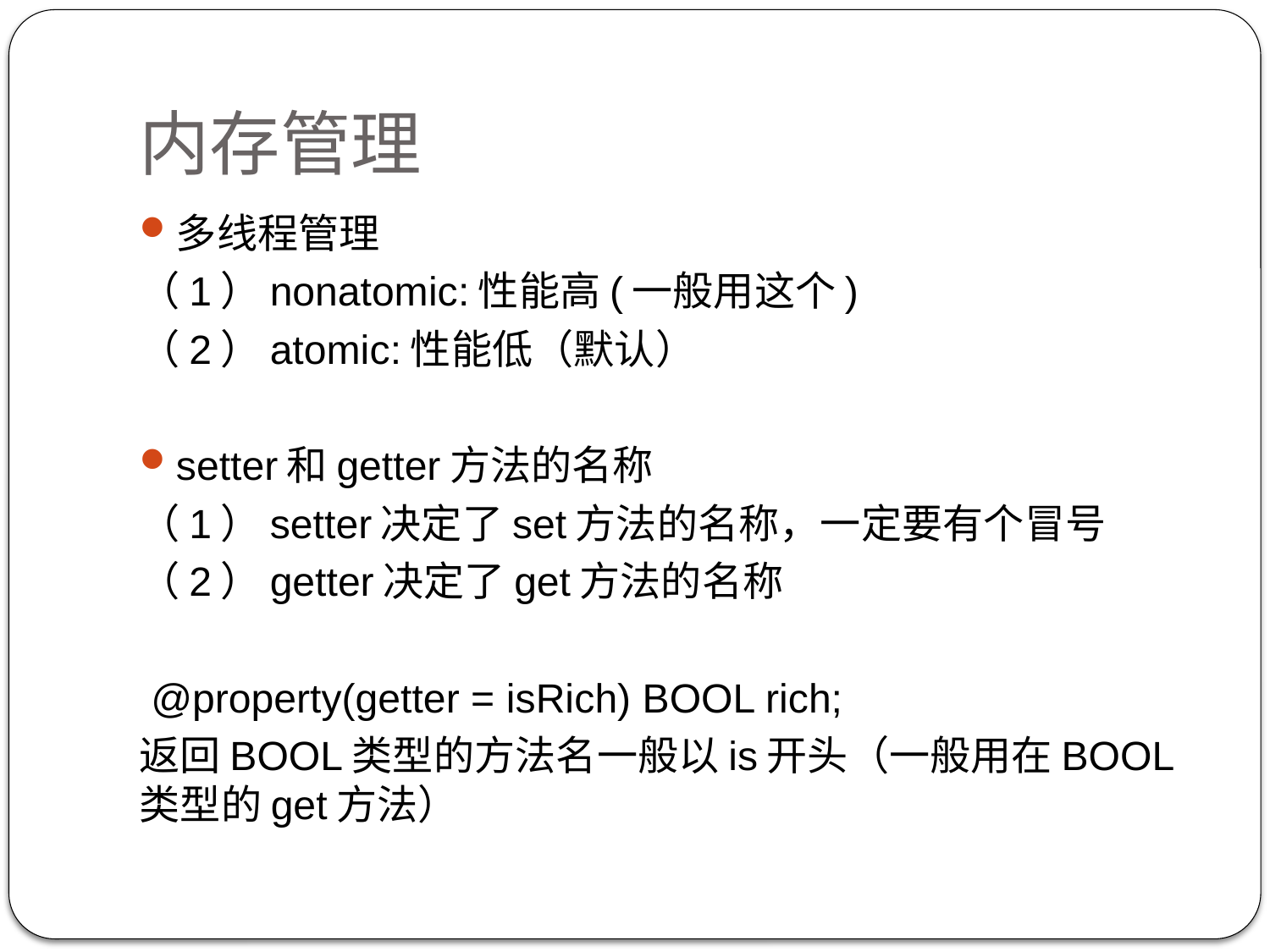

# 内存管理
多线程管理
（1）nonatomic:性能高(一般用这个)
（2）atomic:性能低（默认）

setter和getter方法的名称
（1）setter决定了set方法的名称，一定要有个冒号
（2）getter决定了get方法的名称

 @property(getter = isRich) BOOL rich;
返回BOOL类型的方法名一般以is开头（一般用在BOOL类型的get方法）